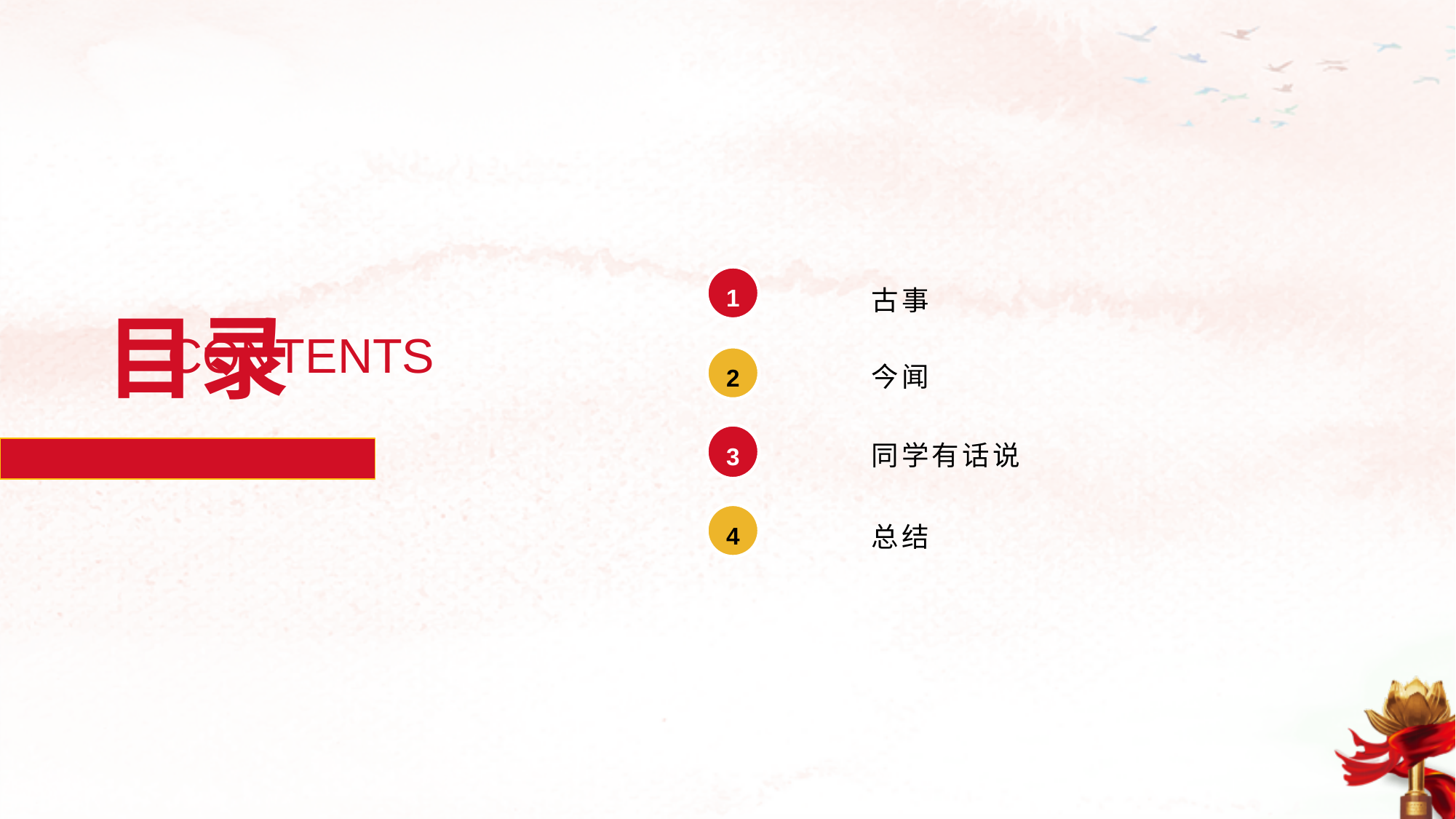

目录
1
古事
CONTENTS
今闻
2
同学有话说
3

4
总结